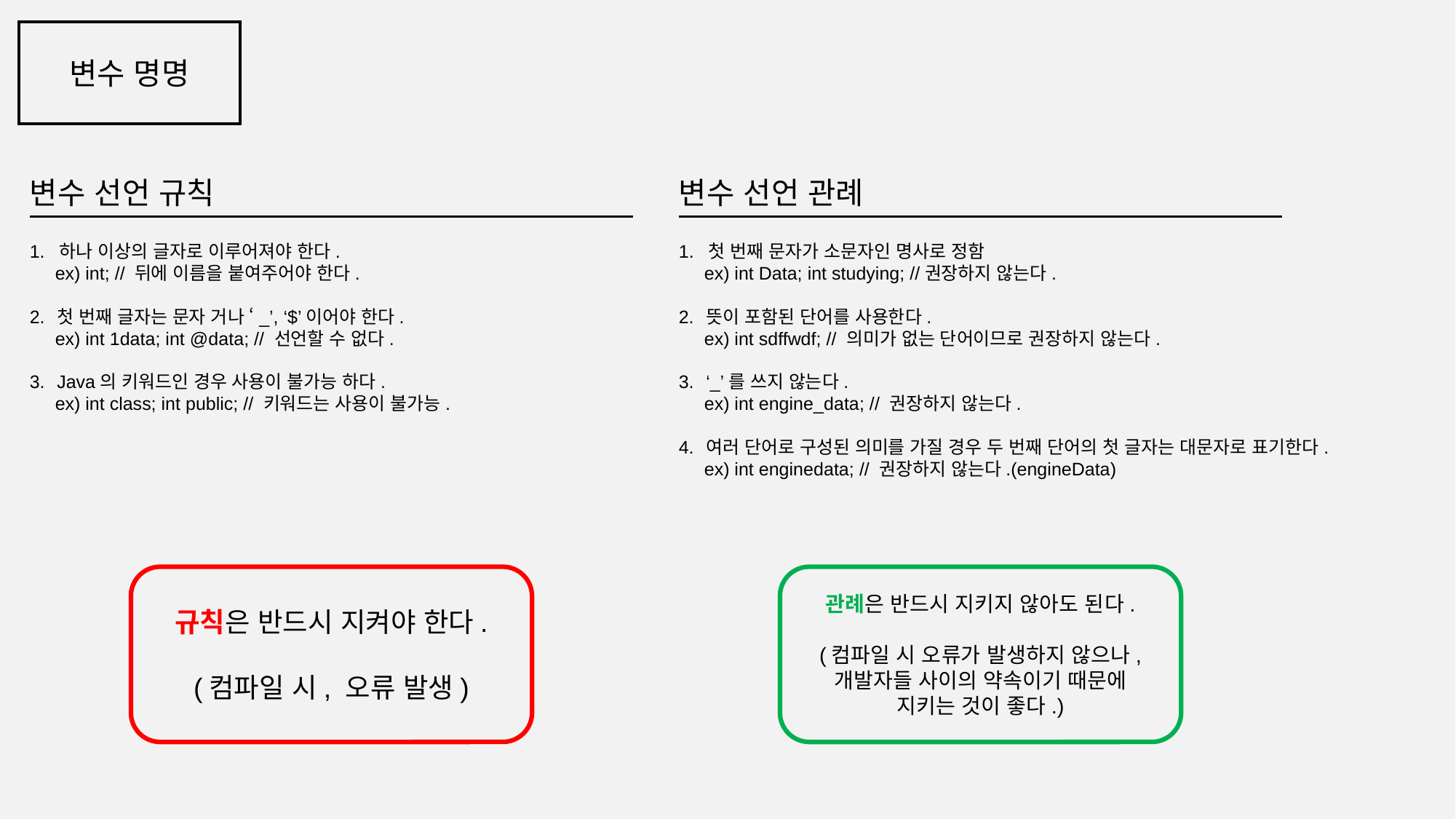

변수 명명
변수 선언 규칙

1.  하나 이상의 글자로 이루어져야 한다.
     ex) int; // 뒤에 이름을 붙여주어야 한다.

첫 번째 글자는 문자 거나 ‘_’, ‘$’이어야 한다.
     ex) int 1data; int @data; // 선언할 수 없다.

Java의 키워드인 경우 사용이 불가능 하다.
     ex) int class; int public; // 키워드는 사용이 불가능.
변수 선언 관례

1.  첫 번째 문자가 소문자인 명사로 정함
     ex) int Data; int studying; //권장하지 않는다.

뜻이 포함된 단어를 사용한다.
     ex) int sdffwdf; // 의미가 없는 단어이므로 권장하지 않는다.

‘_’를 쓰지 않는다.
     ex) int engine_data; // 권장하지 않는다.

여러 단어로 구성된 의미를 가질 경우 두 번째 단어의 첫 글자는 대문자로 표기한다.
     ex) int enginedata; // 권장하지 않는다.(engineData)
규칙은 반드시 지켜야 한다.

(컴파일 시, 오류 발생)
관례은 반드시 지키지 않아도 된다.

(컴파일 시 오류가 발생하지 않으나,
개발자들 사이의 약속이기 때문에
지키는 것이 좋다.)